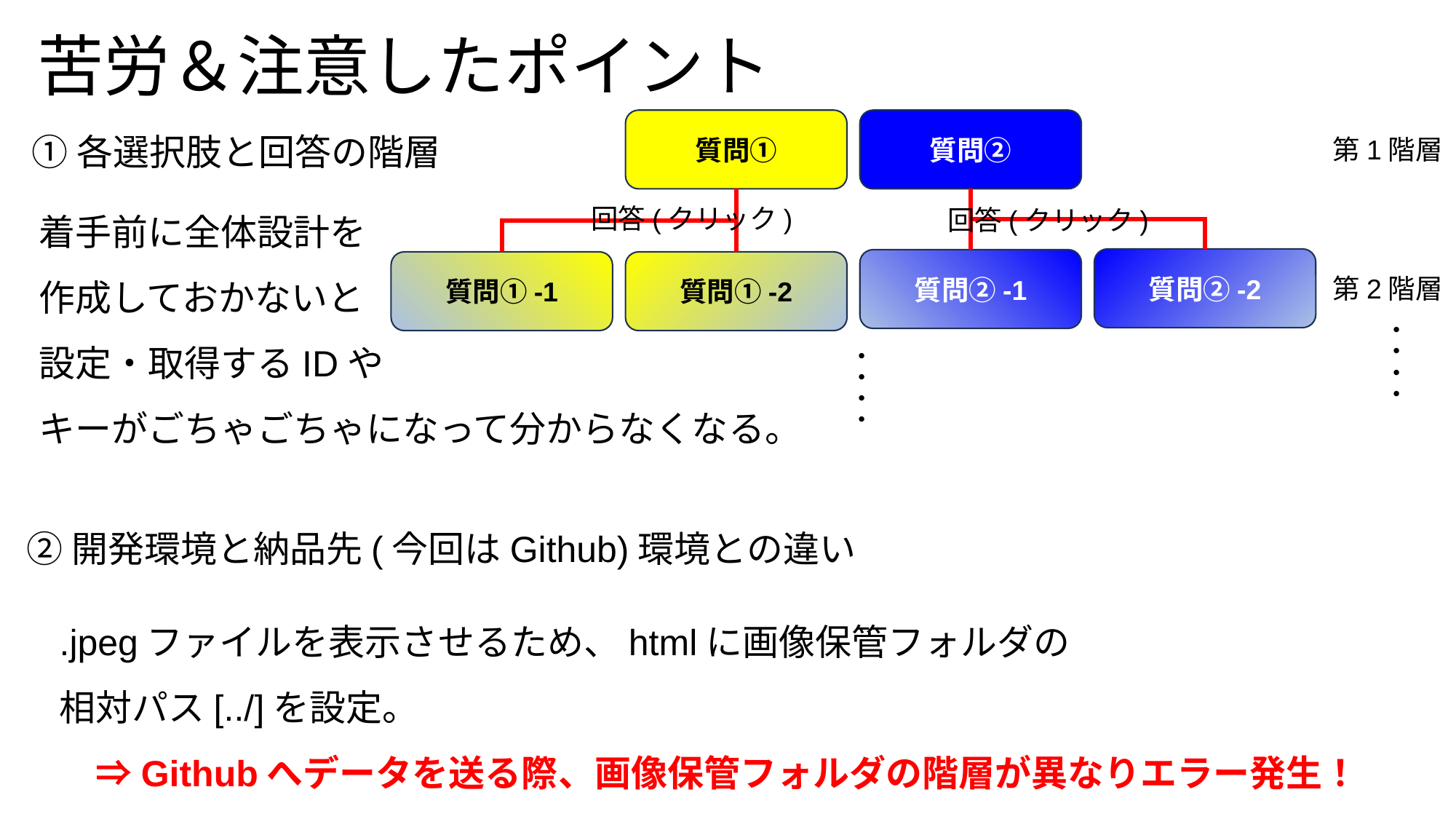

苦労＆注意したポイント
質問②
質問①
①各選択肢と回答の階層
第1階層
着手前に全体設計を
作成しておかないと
設定・取得するIDや
キーがごちゃごちゃになって分からなくなる。
回答(クリック)
回答(クリック)
質問②-2
質問②-1
質問①-1
質問①-2
第2階層
・・・・
・・・・
②開発環境と納品先(今回はGithub)環境との違い
.jpegファイルを表示させるため、htmlに画像保管フォルダの
相対パス[../]を設定。
　⇒Githubへデータを送る際、画像保管フォルダの階層が異なりエラー発生！